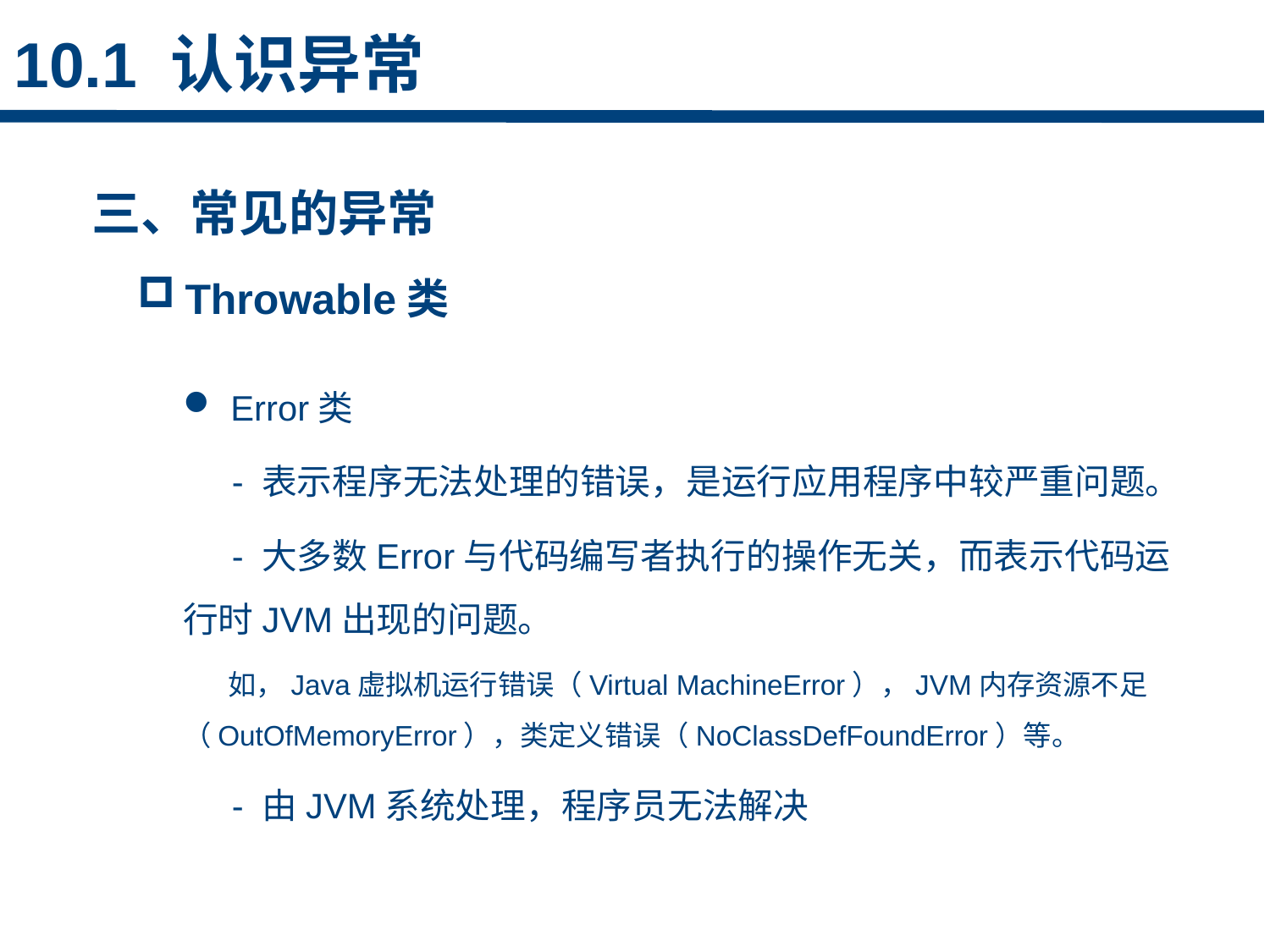

10.1 认识异常
三、常见的异常
Throwable类
点击添加文本
Error类
     - 表示程序无法处理的错误，是运行应用程序中较严重问题。
     - 大多数Error与代码编写者执行的操作无关，而表示代码运行时JVM出现的问题。
      如，Java虚拟机运行错误（Virtual MachineError），JVM内存资源不足（OutOfMemoryError），类定义错误（NoClassDefFoundError）等。
     - 由JVM系统处理，程序员无法解决
点击添加文本
点击添加文本
点击添加文本